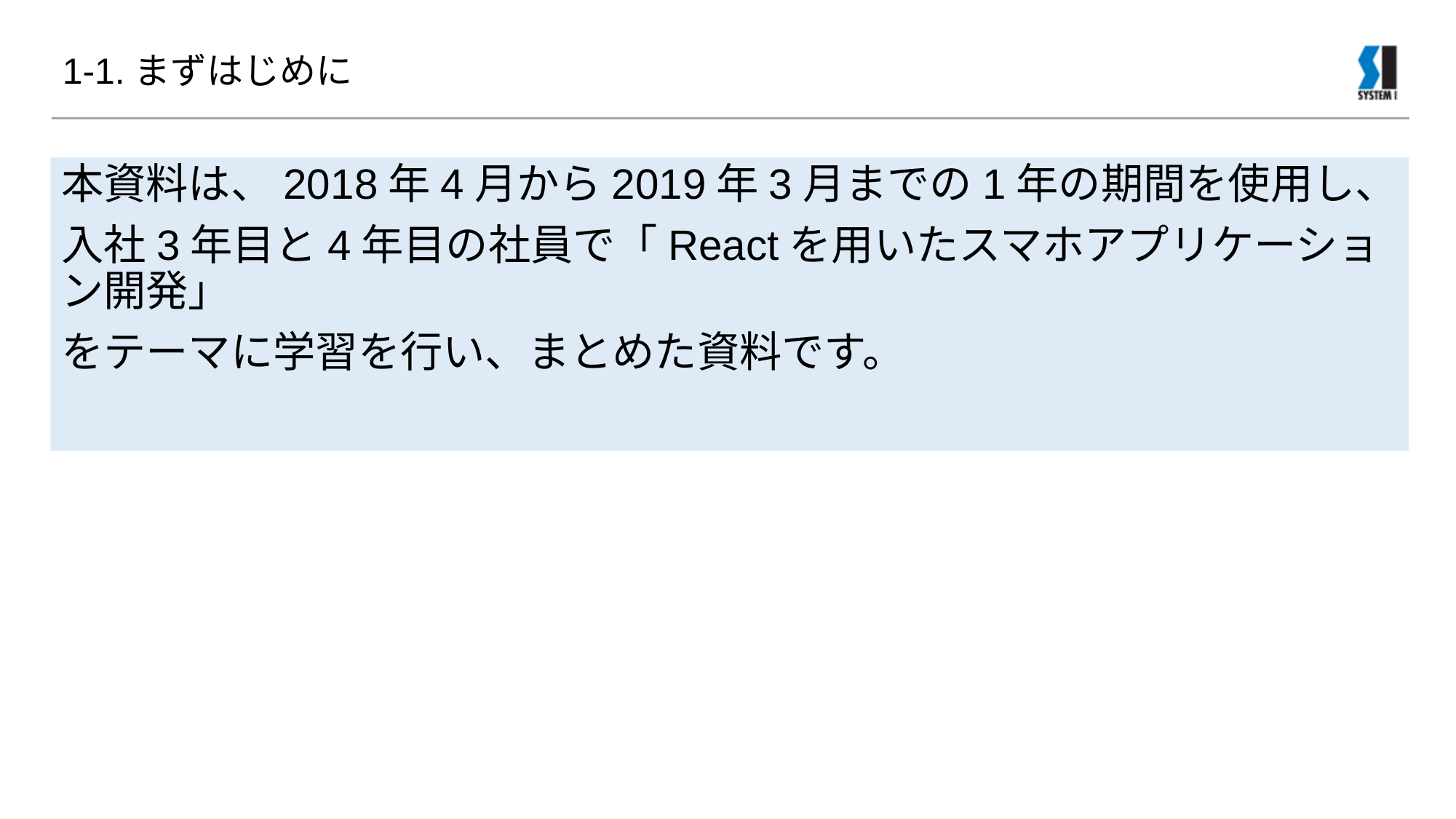

# 1-1.まずはじめに
本資料は、2018年4月から2019年3月までの1年の期間を使用し、
入社3年目と4年目の社員で「Reactを用いたスマホアプリケーション開発」
をテーマに学習を行い、まとめた資料です。